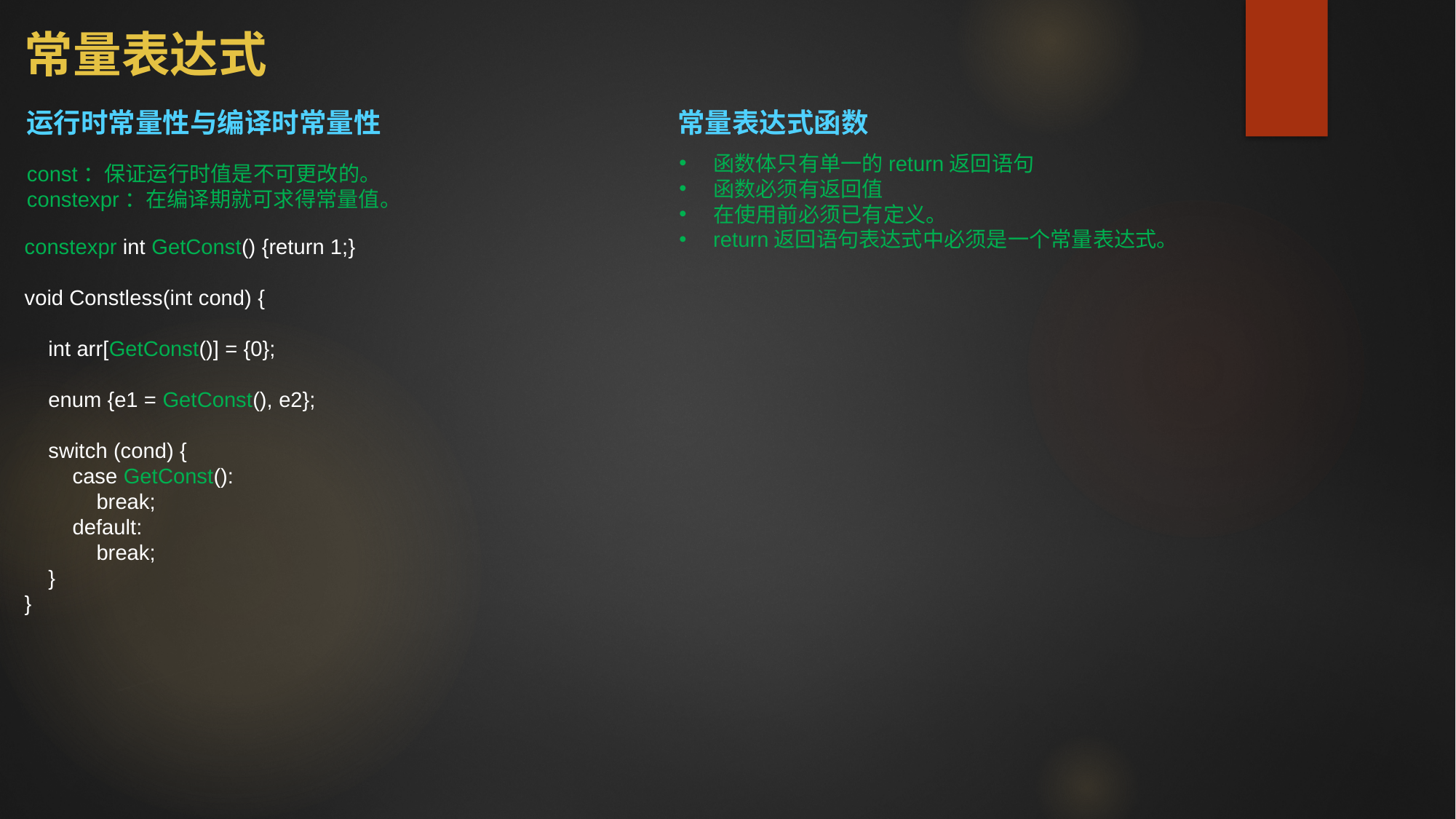

# 常量表达式
运行时常量性与编译时常量性
常量表达式函数
函数体只有单一的return返回语句
函数必须有返回值
在使用前必须已有定义。
return返回语句表达式中必须是一个常量表达式。
const：保证运行时值是不可更改的。
constexpr：在编译期就可求得常量值。
constexpr int GetConst() {return 1;}

void Constless(int cond) {

    int arr[GetConst()] = {0};

    enum {e1 = GetConst(), e2};

    switch (cond) {
        case GetConst():
            break;
        default:
            break;
    }
}